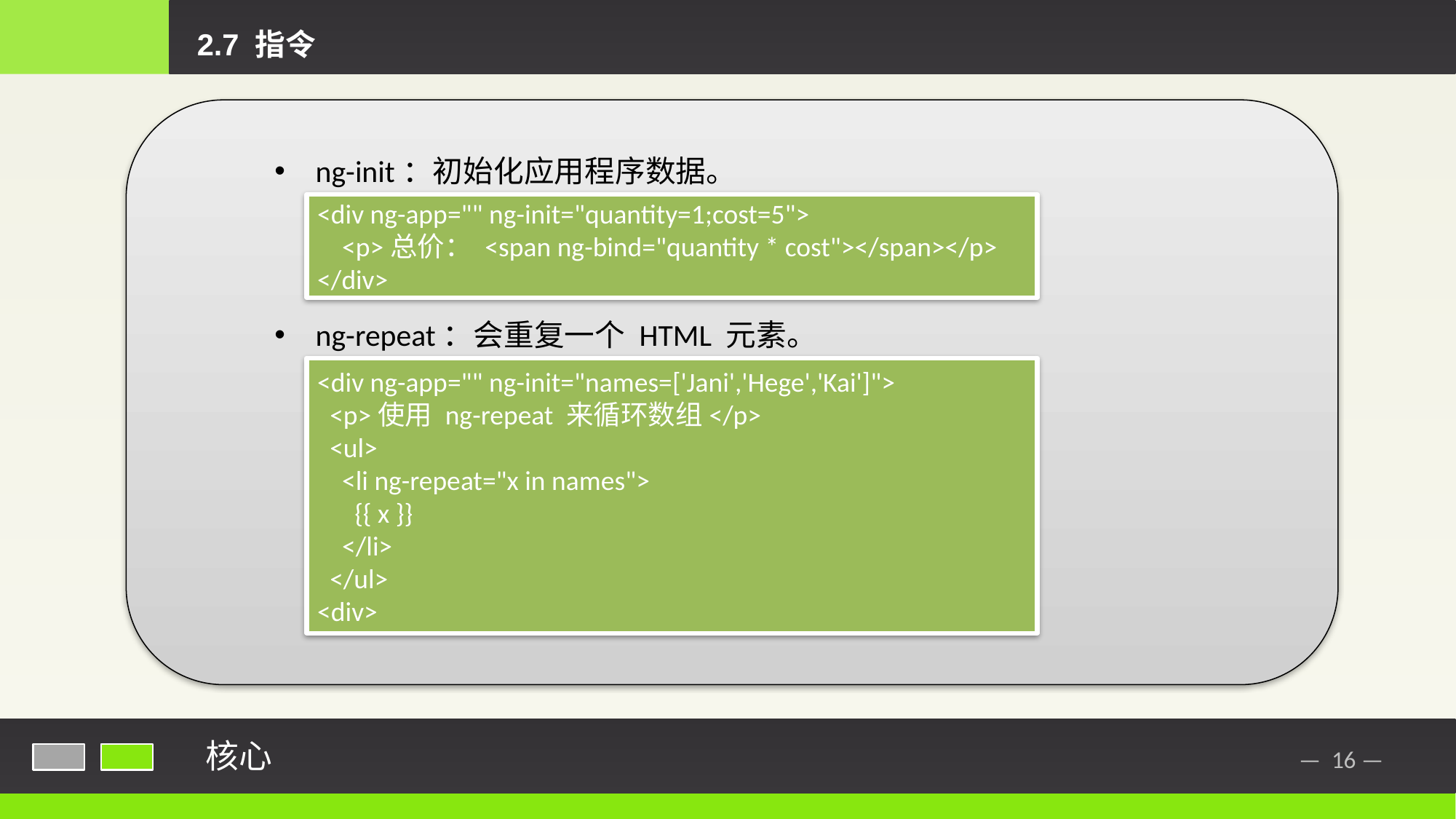

2.7 指令
ng-init：初始化应用程序数据。

ng-repeat：会重复一个 HTML 元素。

<div ng-app="" ng-init="quantity=1;cost=5">
    <p>总价： <span ng-bind="quantity * cost"></span></p>
</div>
<div ng-app="" ng-init="names=['Jani','Hege','Kai']">
  <p>使用 ng-repeat 来循环数组</p>
  <ul>
    <li ng-repeat="x in names">
      {{ x }}
    </li>
  </ul>
<div>